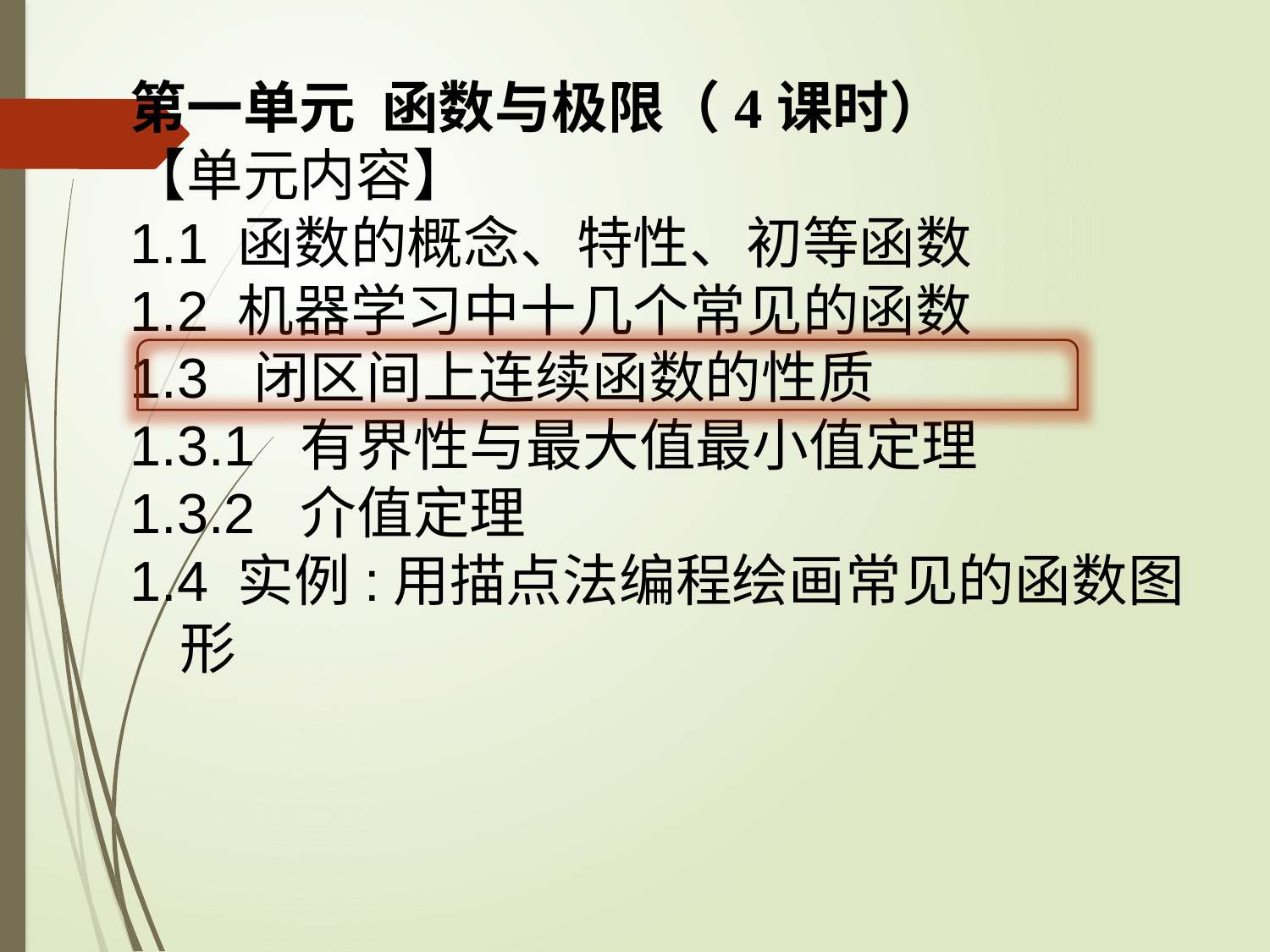

第一单元  函数与极限（4课时）
【单元内容】
1.1 函数的概念、特性、初等函数
1.2 机器学习中十几个常见的函数
1.3  闭区间上连续函数的性质
1.3.1  有界性与最大值最小值定理
1.3.2  介值定理
1.4 实例:用描点法编程绘画常见的函数图形